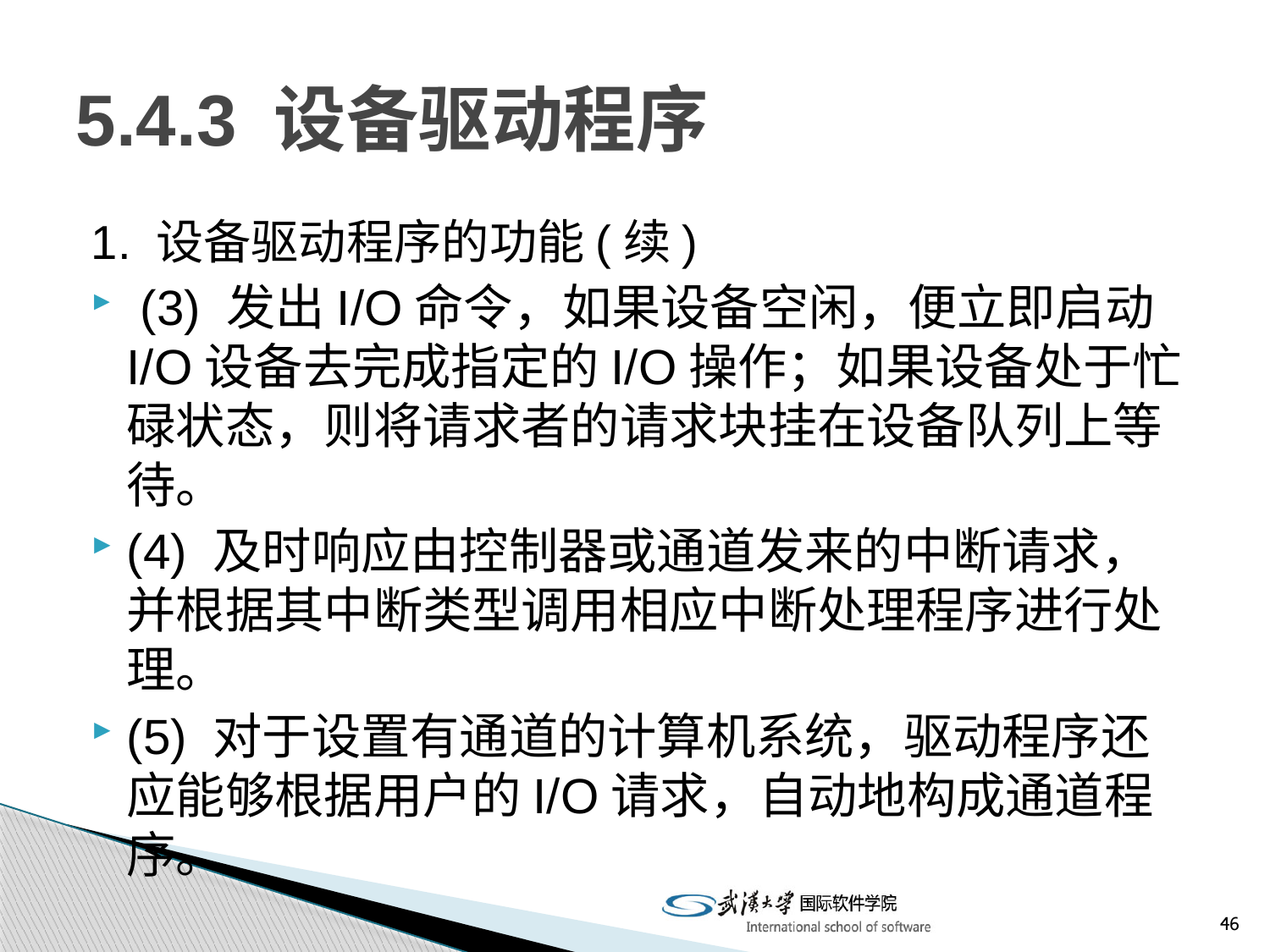

# 5.4.3 设备驱动程序
1. 设备驱动程序的功能(续)
 (3) 发出I/O命令，如果设备空闲，便立即启动I/O设备去完成指定的I/O操作；如果设备处于忙碌状态，则将请求者的请求块挂在设备队列上等待。
(4) 及时响应由控制器或通道发来的中断请求，并根据其中断类型调用相应中断处理程序进行处理。
(5) 对于设置有通道的计算机系统，驱动程序还应能够根据用户的I/O请求，自动地构成通道程序。
46